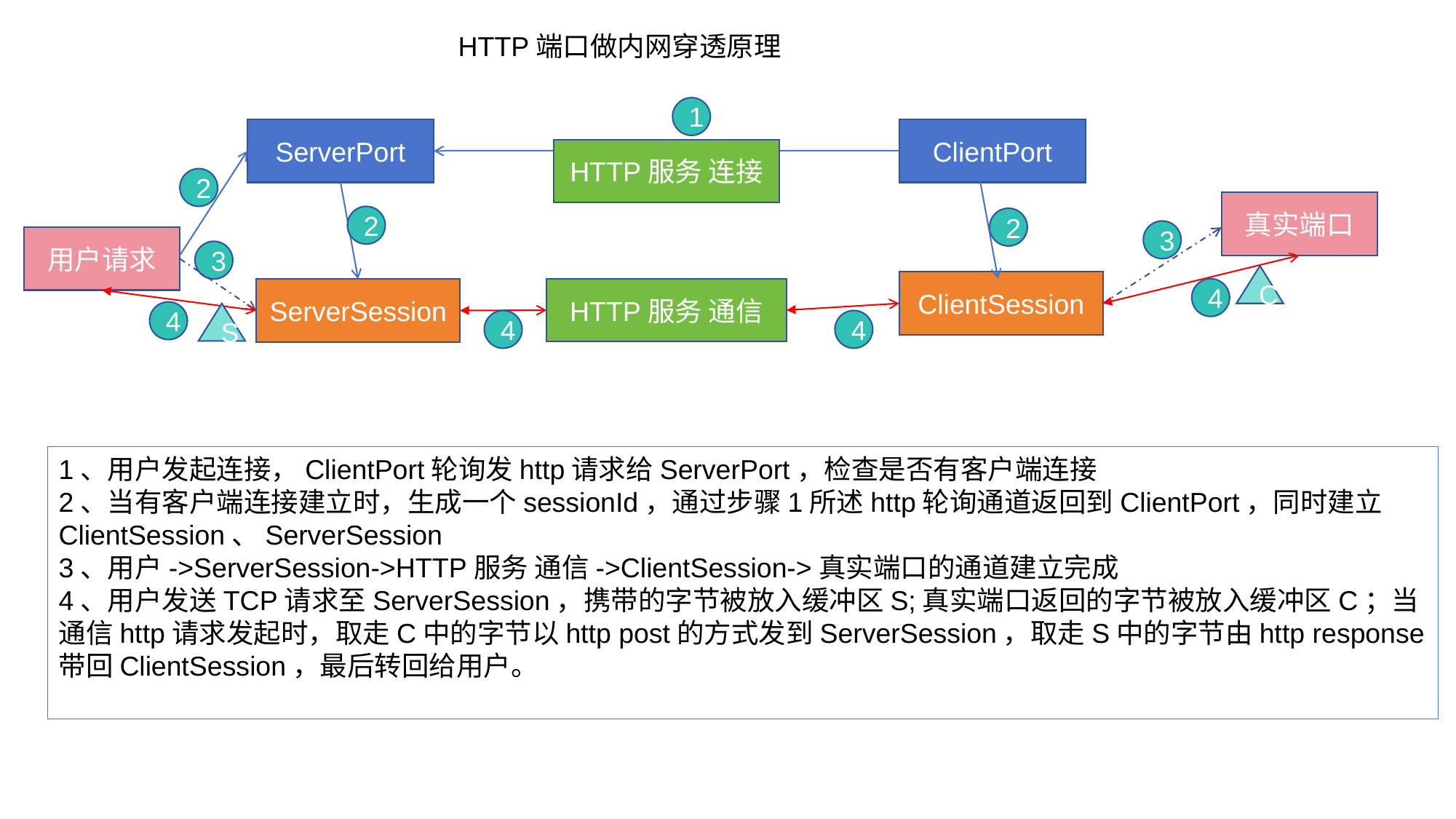

HTTP端口做内网穿透原理
1
ServerPort
ClientPort
HTTP服务 连接
2
真实端口
2
2
3
用户请求
3
C
ClientSession
HTTP服务 通信
4
ServerSession
4
S
4
4
1、用户发起连接，ClientPort轮询发http请求给ServerPort，检查是否有客户端连接
2、当有客户端连接建立时，生成一个sessionId，通过步骤1所述http轮询通道返回到ClientPort，同时建立ClientSession、ServerSession
3、用户->ServerSession->HTTP服务 通信->ClientSession->真实端口的通道建立完成
4、用户发送TCP请求至ServerSession，携带的字节被放入缓冲区S;真实端口返回的字节被放入缓冲区C；当通信http请求发起时，取走C中的字节以http post的方式发到ServerSession，取走S中的字节由http response带回ClientSession，最后转回给用户。